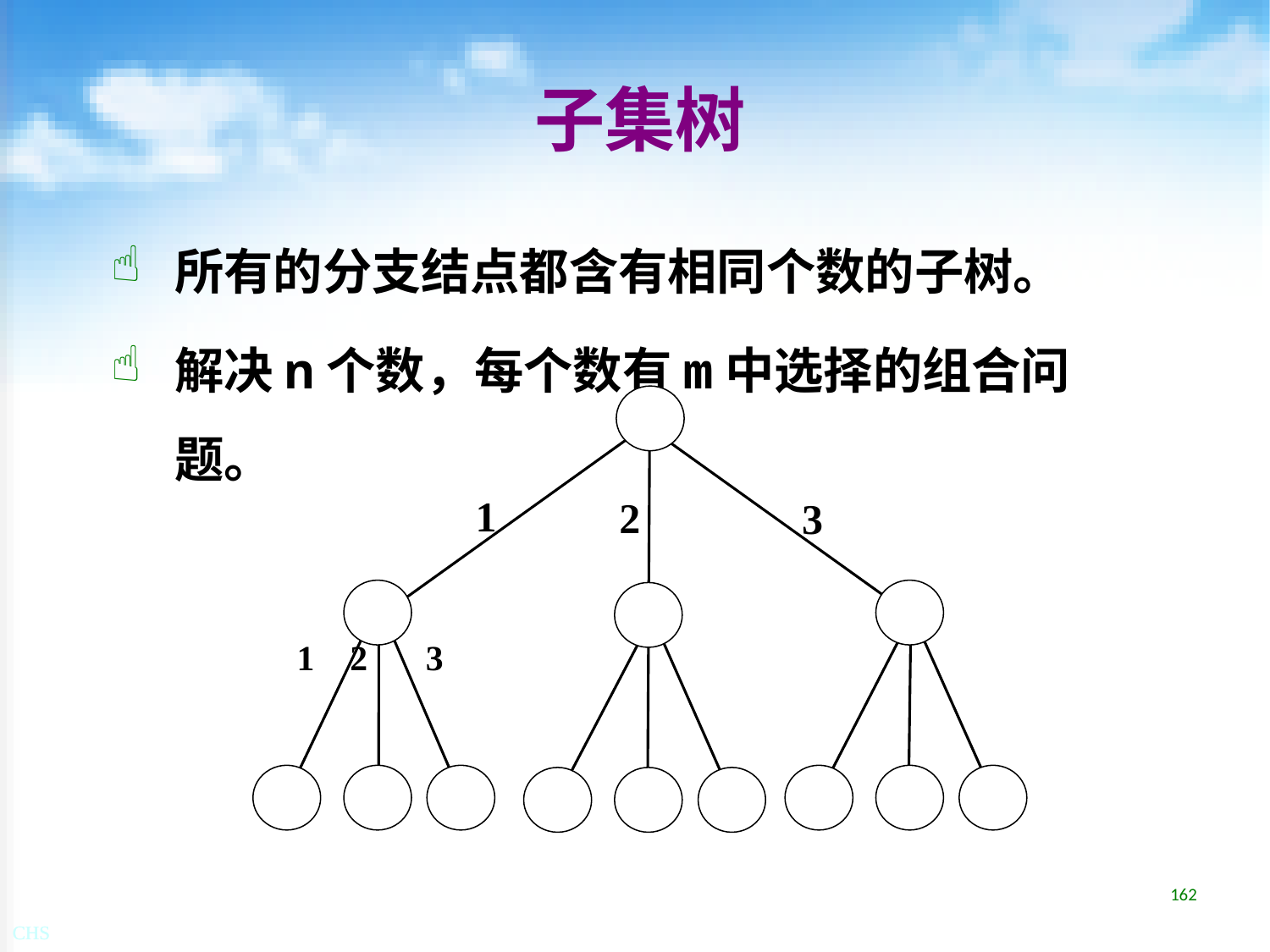

# 子集树
所有的分支结点都含有相同个数的子树。
解决n个数，每个数有m中选择的组合问题。

1
2
3

1
2
3
162